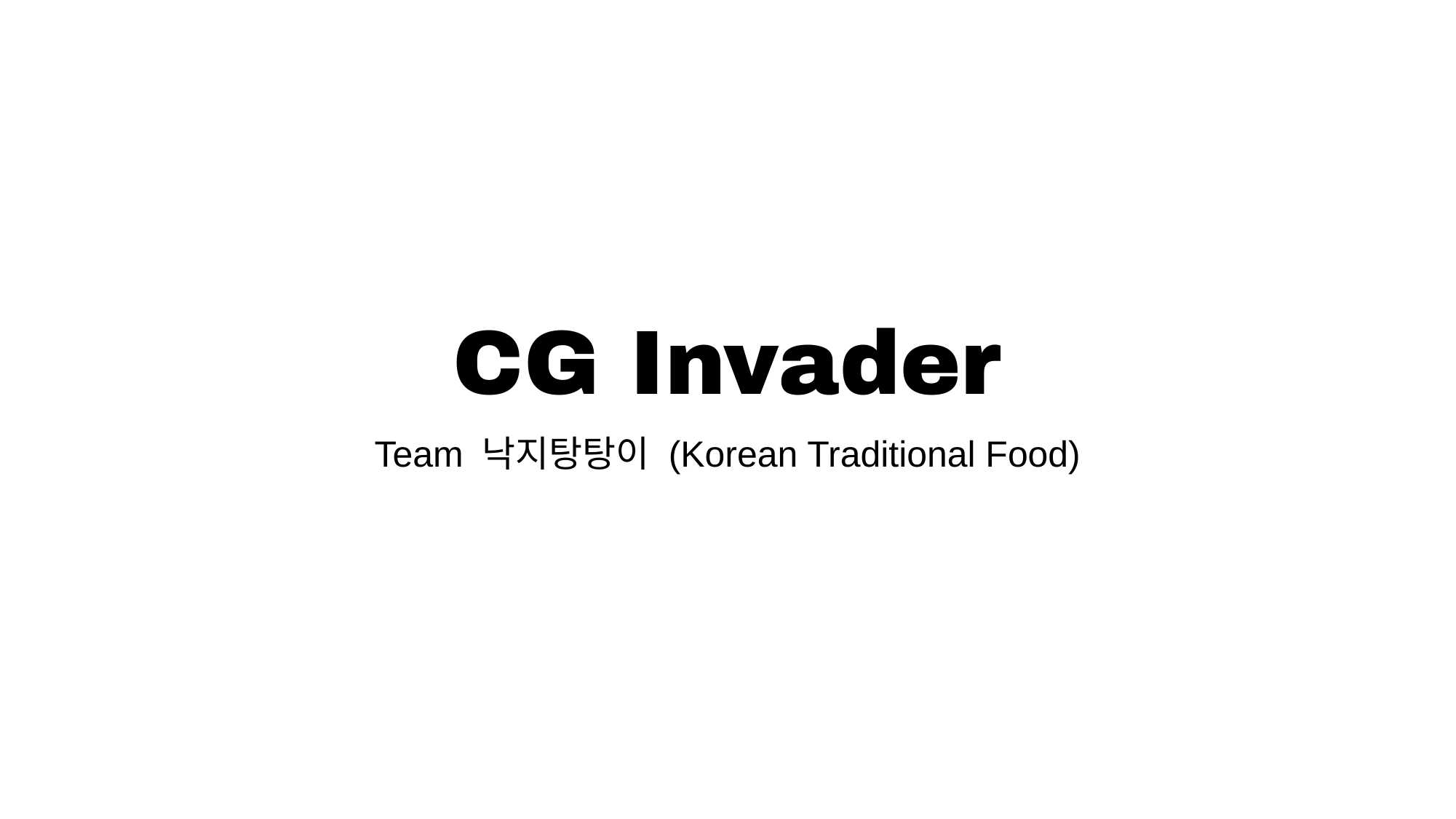

# CG Invader
Team 낙지탕탕이 (Korean Traditional Food)